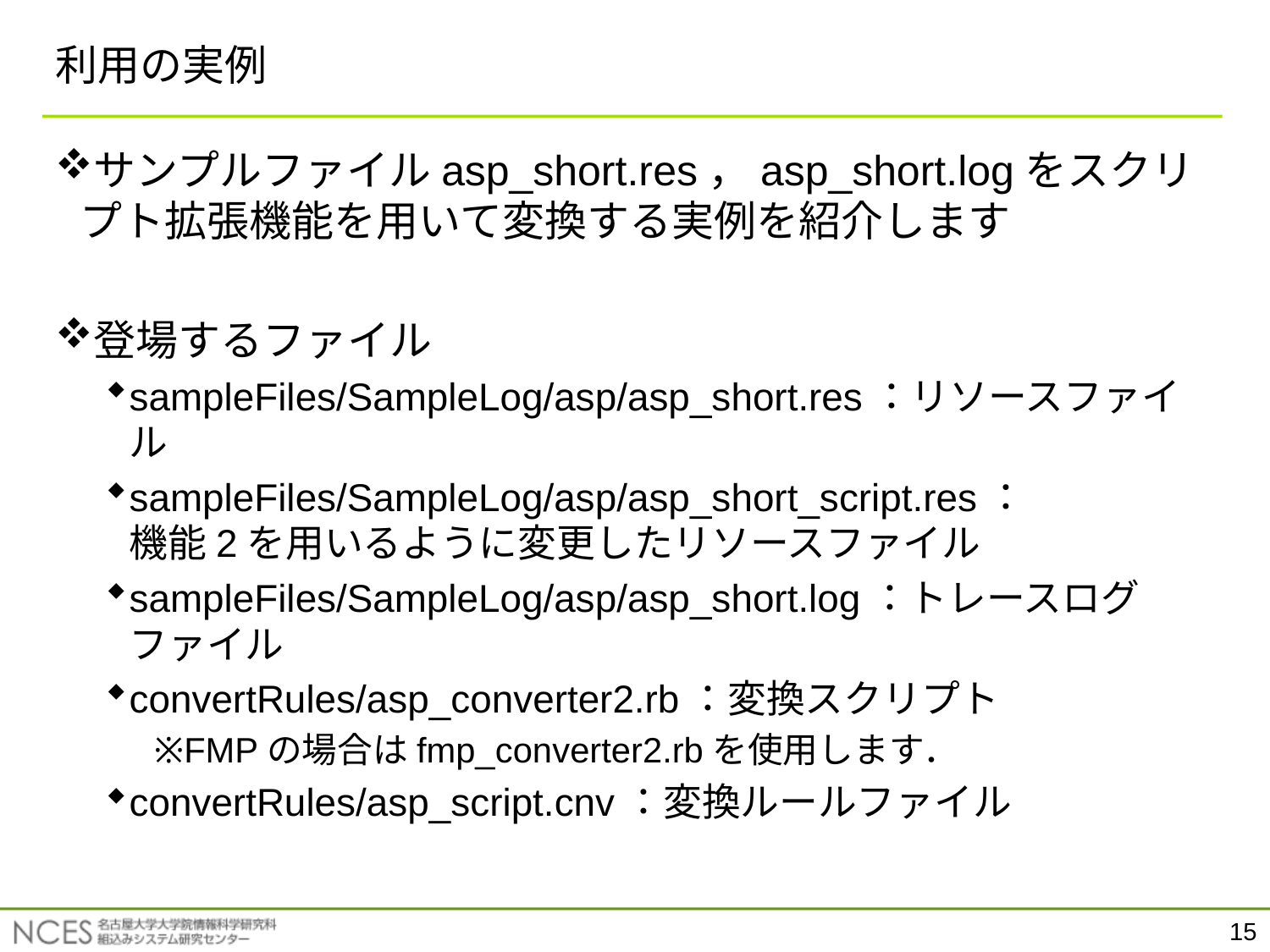

# 利用の実例
サンプルファイルasp_short.res，asp_short.logをスクリプト拡張機能を用いて変換する実例を紹介します

登場するファイル
sampleFiles/SampleLog/asp/asp_short.res：リソースファイル
sampleFiles/SampleLog/asp/asp_short_script.res：
機能2を用いるように変更したリソースファイル
sampleFiles/SampleLog/asp/asp_short.log：トレースログファイル
convertRules/asp_converter2.rb：変換スクリプト
※FMPの場合はfmp_converter2.rbを使用します．
convertRules/asp_script.cnv：変換ルールファイル

15